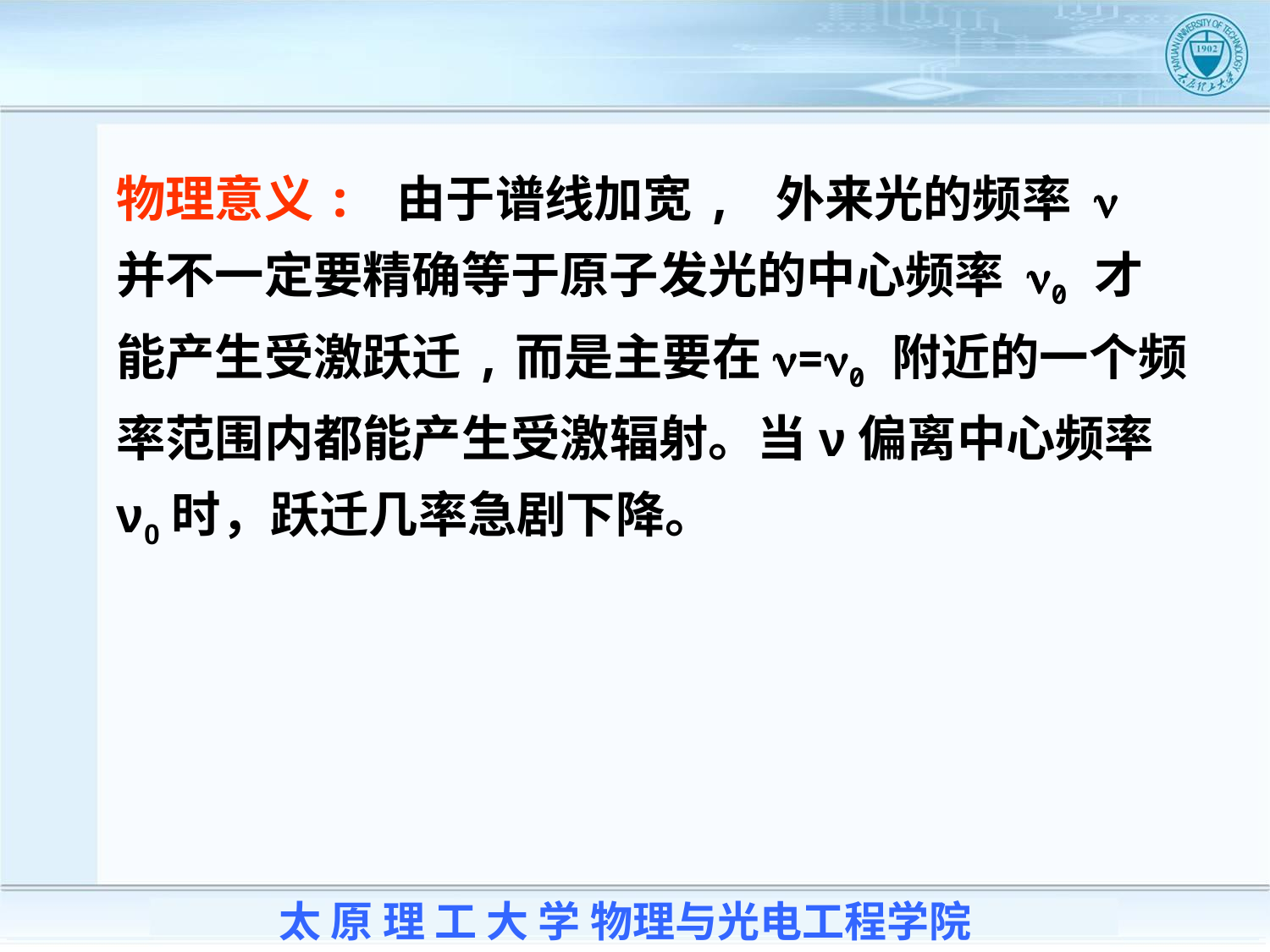

物理意义: 由于谱线加宽, 外来光的频率 ν 并不一定要精确等于原子发光的中心频率 ν0 才能产生受激跃迁,而是主要在ν=ν0 附近的一个频率范围内都能产生受激辐射。当ν偏离中心频率ν0时，跃迁几率急剧下降。